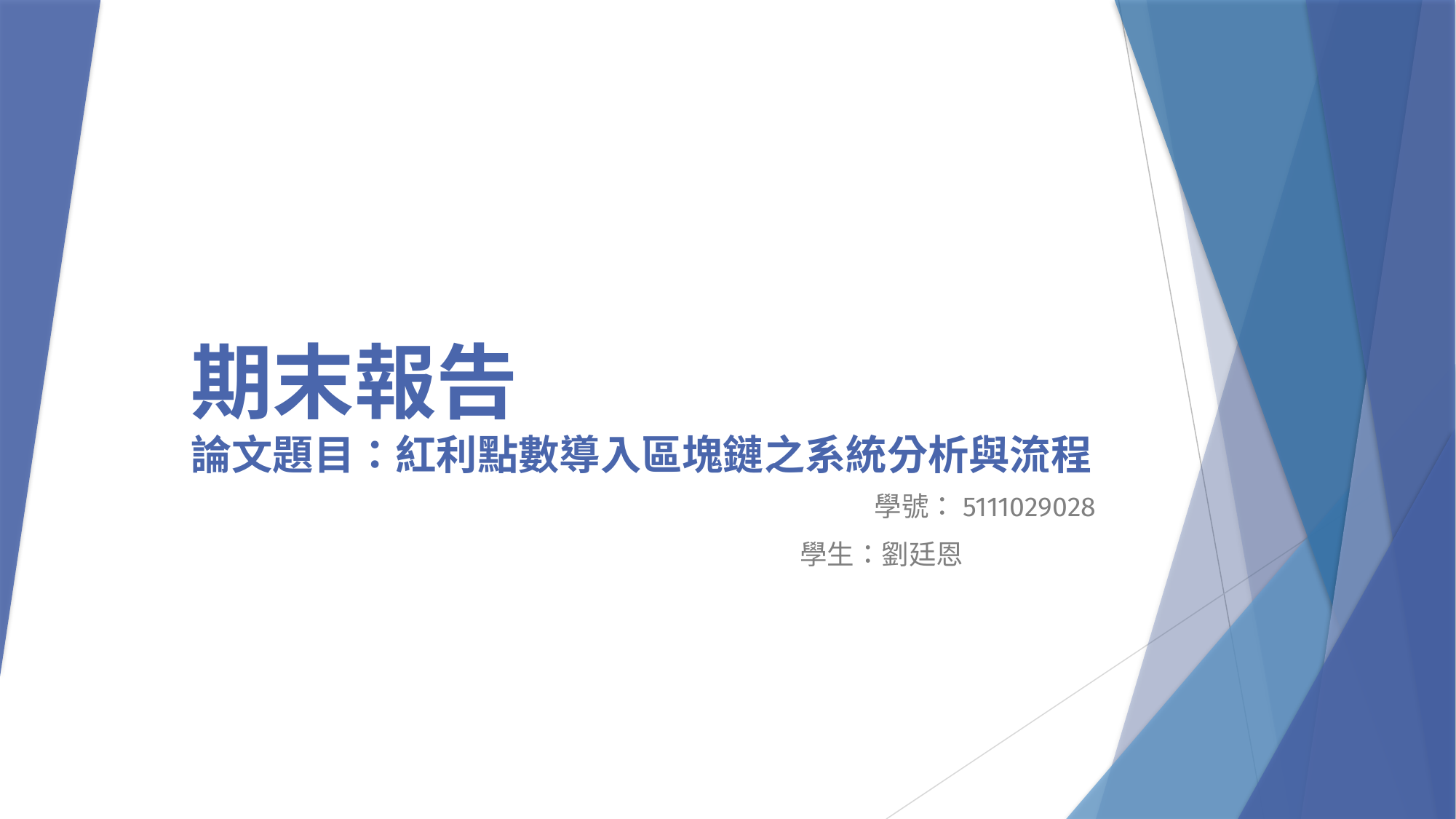

# 期末報告 論文題目：紅利點數導入區塊鏈之系統分析與流程
                                                                                 學號：5111029028
                                                                            學生：劉廷恩